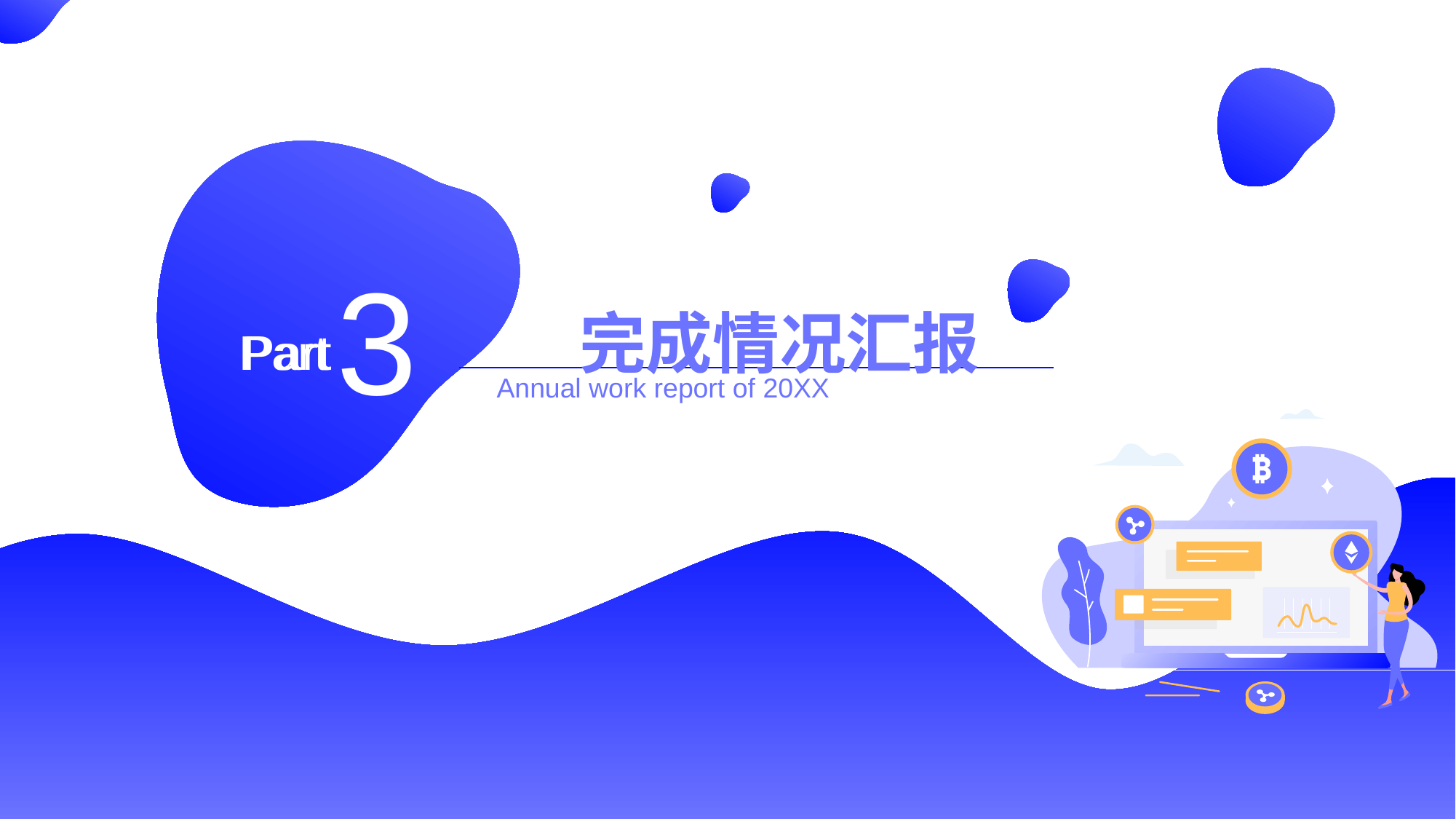

3
完成情况汇报
Part
Annual work report of 20XX